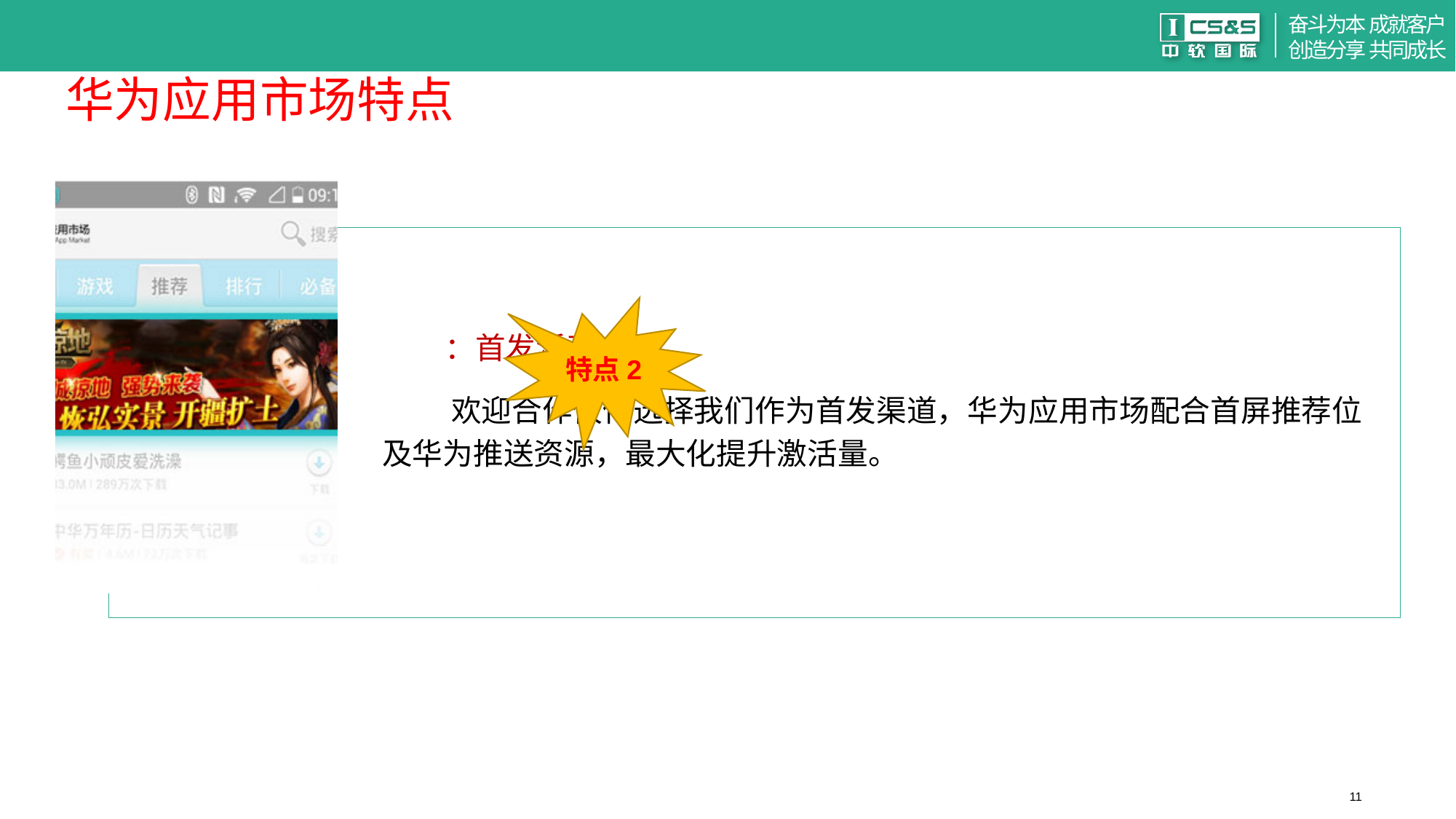

# 华为应用市场特点
        ：首发活动
      欢迎合作伙伴选择我们作为首发渠道，华为应用市场配合首屏推荐位及华为推送资源，最大化提升激活量。
特点2